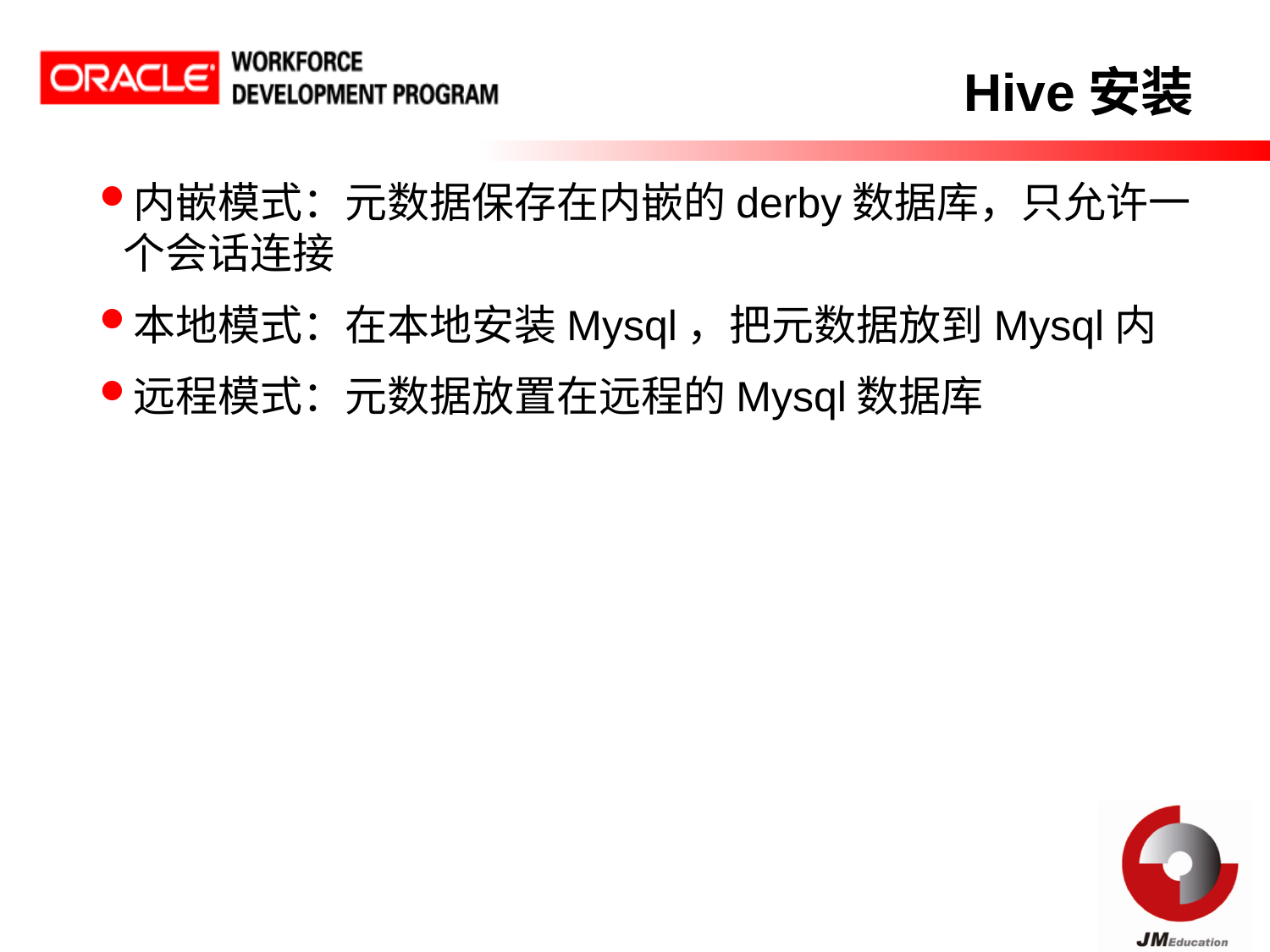

Hive安装
内嵌模式：元数据保存在内嵌的derby数据库，只允许一个会话连接
本地模式：在本地安装Mysql，把元数据放到Mysql内
远程模式：元数据放置在远程的Mysql数据库